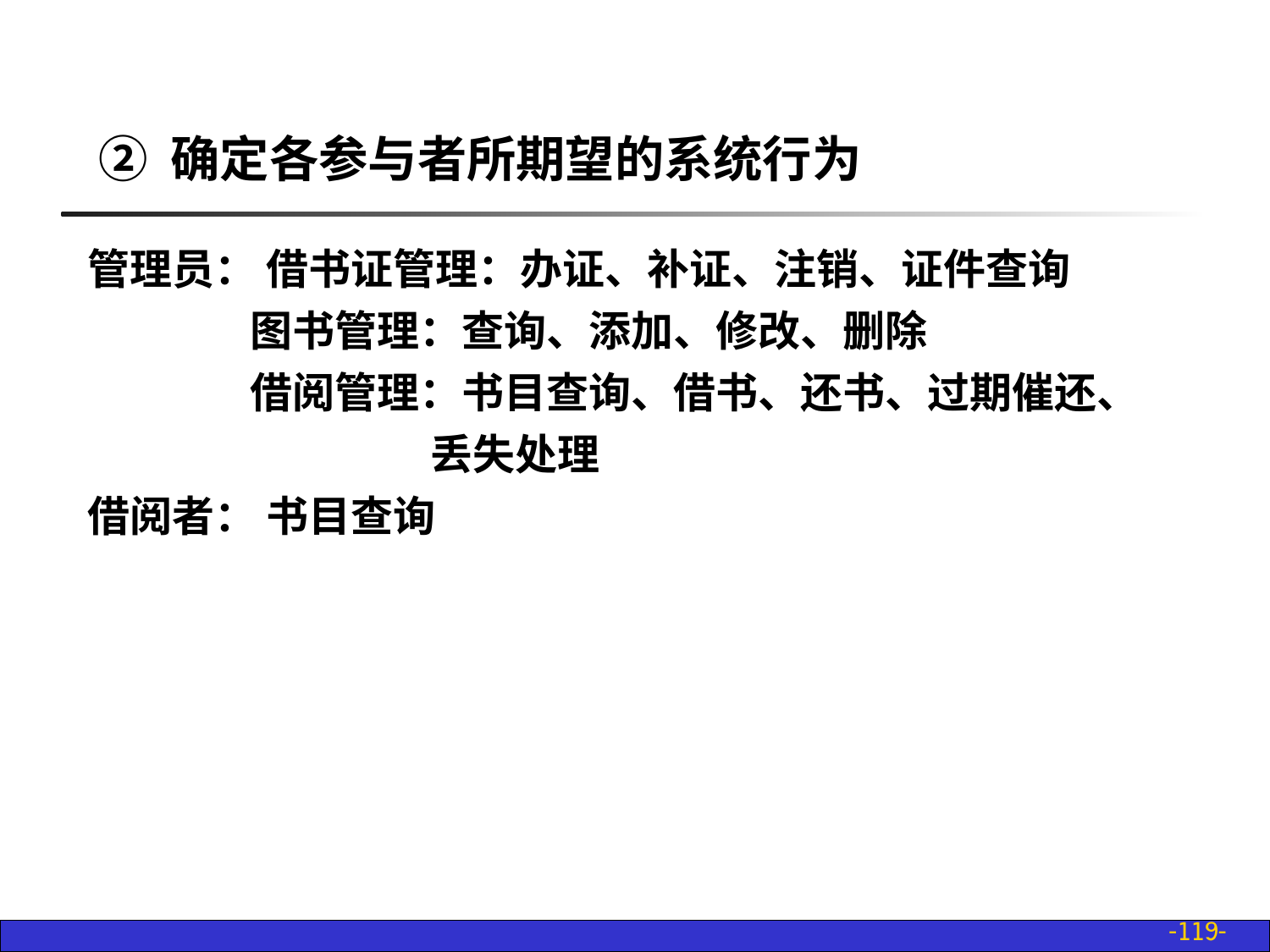

② 确定各参与者所期望的系统行为
管理员： 借书证管理：办证、补证、注销、证件查询
                图书管理：查询、添加、修改、删除
                借阅管理：书目查询、借书、还书、过期催还、
                                   丢失处理
借阅者： 书目查询
-119-